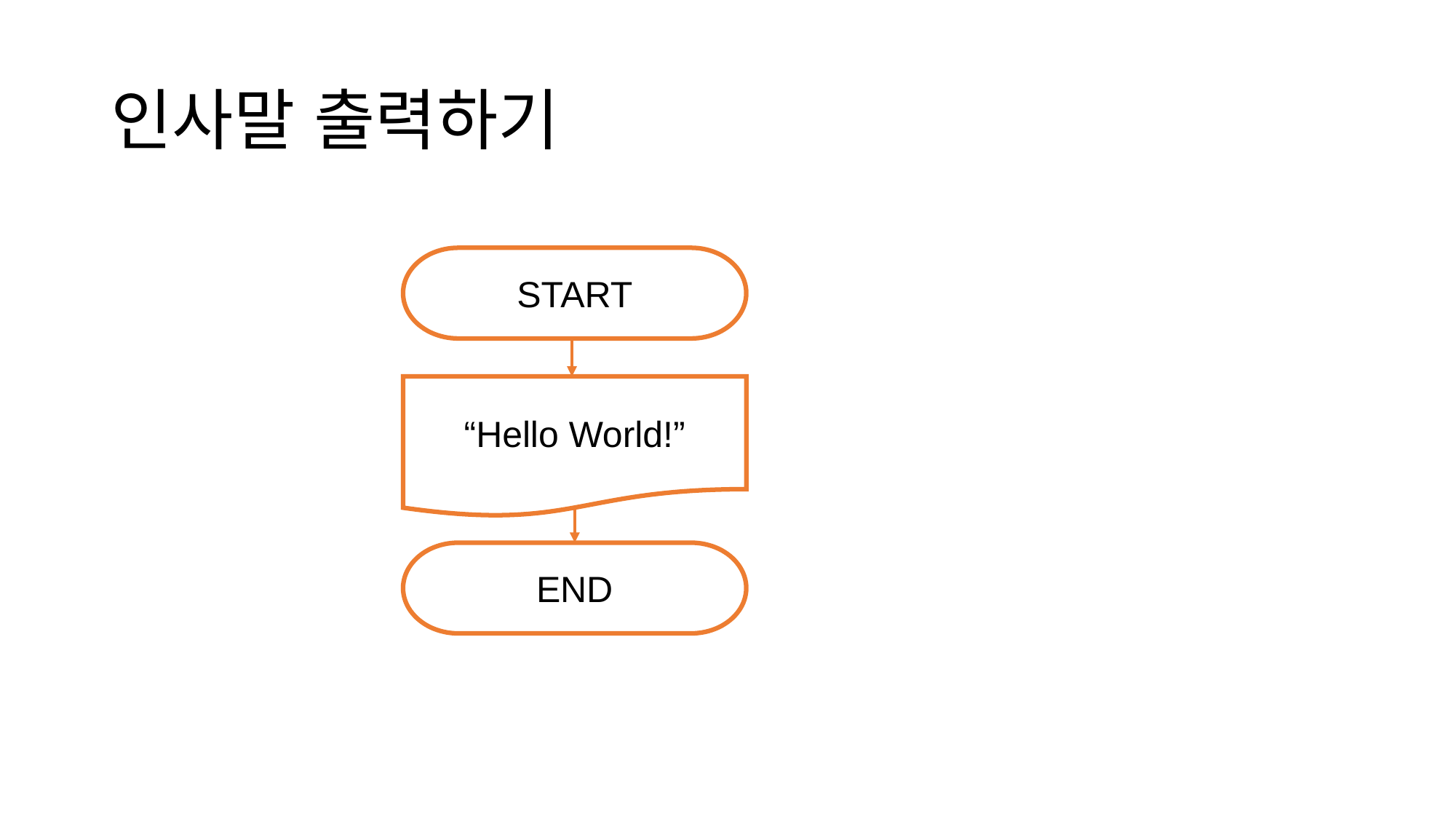

# 인사말 출력하기
START
“Hello World!”
END